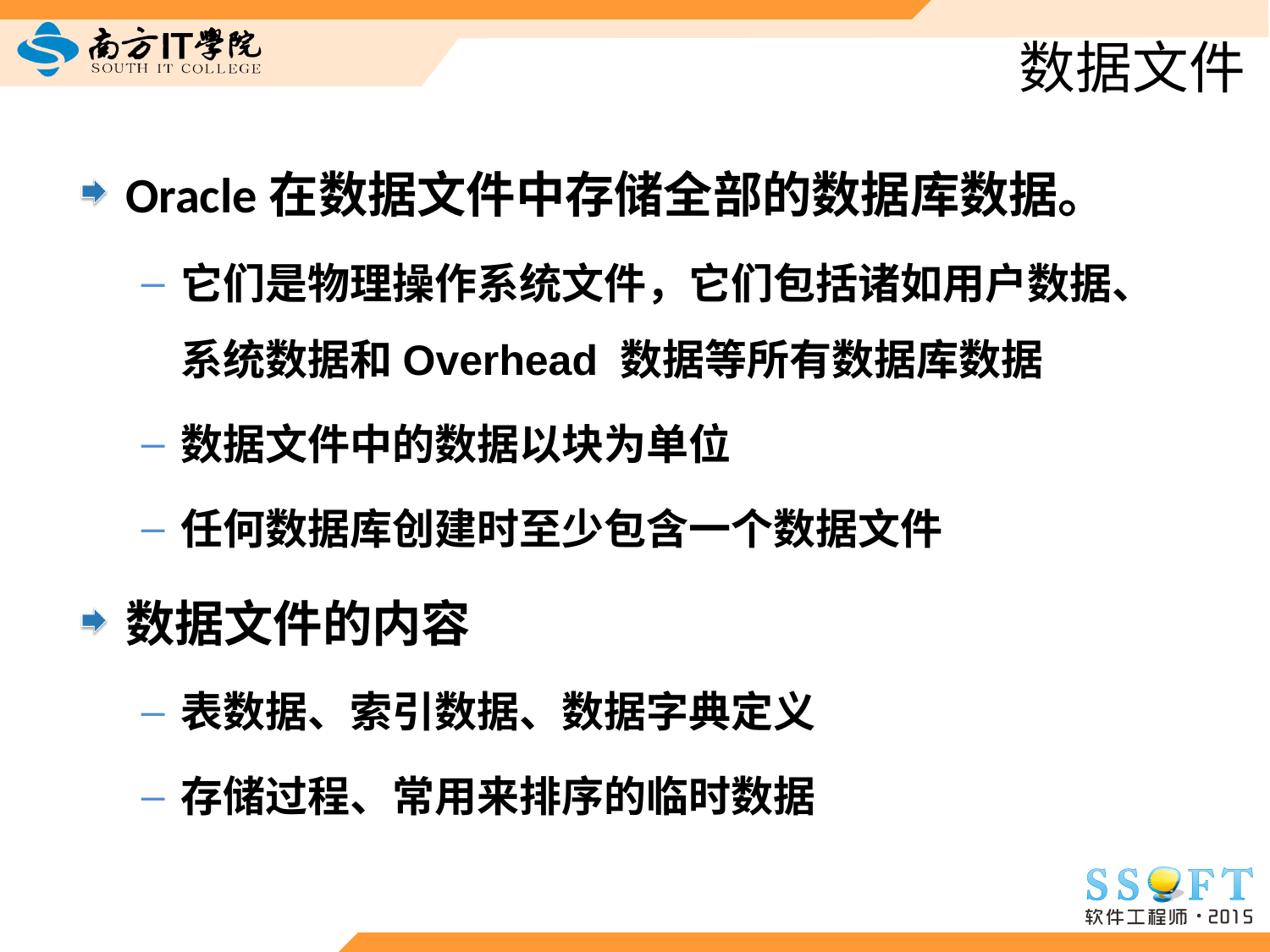

# 数据文件
Oracle在数据文件中存储全部的数据库数据。
它们是物理操作系统文件，它们包括诸如用户数据、系统数据和Overhead 数据等所有数据库数据
数据文件中的数据以块为单位
任何数据库创建时至少包含一个数据文件
数据文件的内容
表数据、索引数据、数据字典定义
存储过程、常用来排序的临时数据